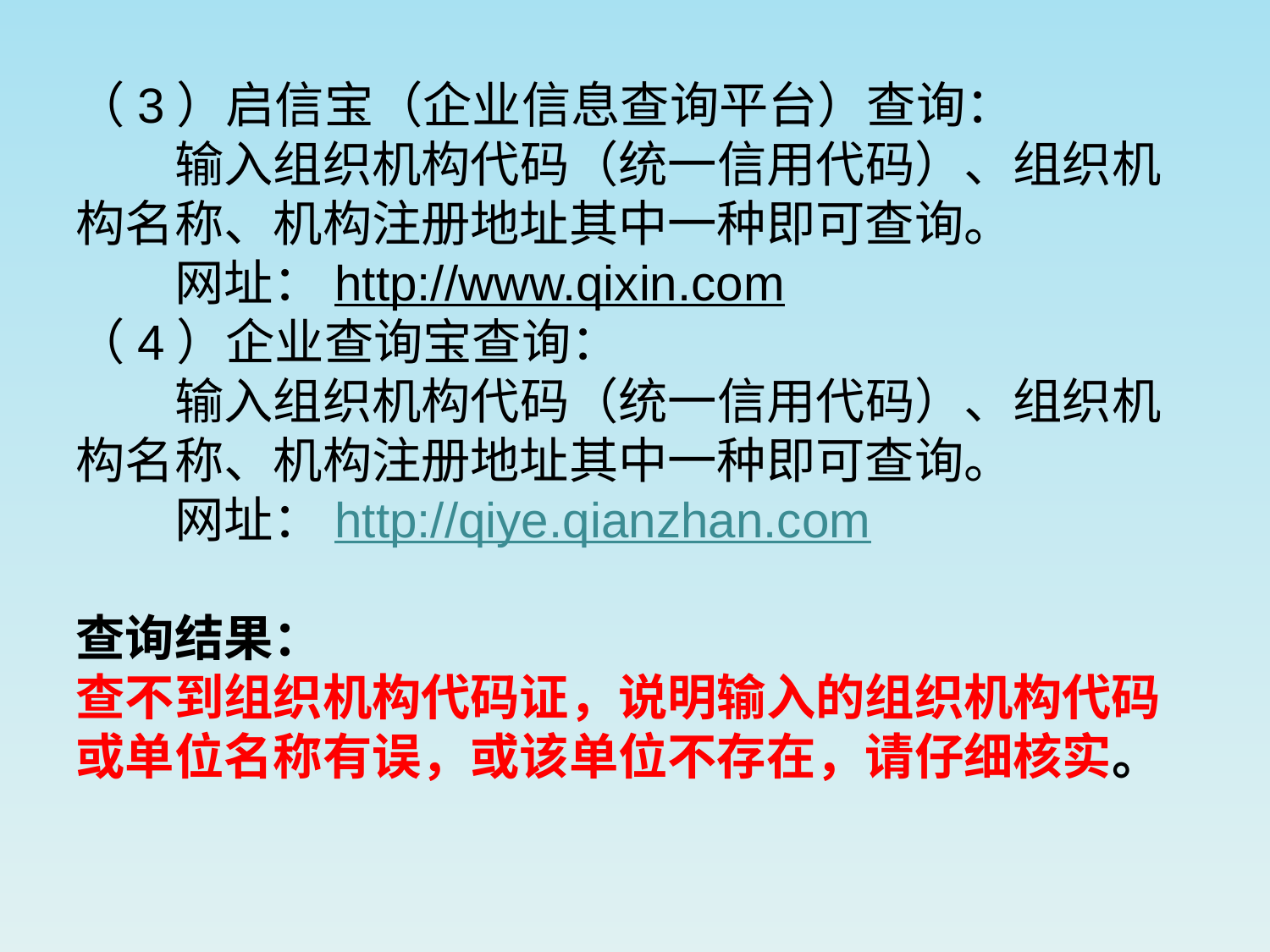

# （3）启信宝（企业信息查询平台）查询： 输入组织机构代码（统一信用代码）、组织机构名称、机构注册地址其中一种即可查询。 网址：http://www.qixin.com （4）企业查询宝查询： 输入组织机构代码（统一信用代码）、组织机构名称、机构注册地址其中一种即可查询。 网址：http://qiye.qianzhan.com 查询结果： 查不到组织机构代码证，说明输入的组织机构代码或单位名称有误，或该单位不存在，请仔细核实。